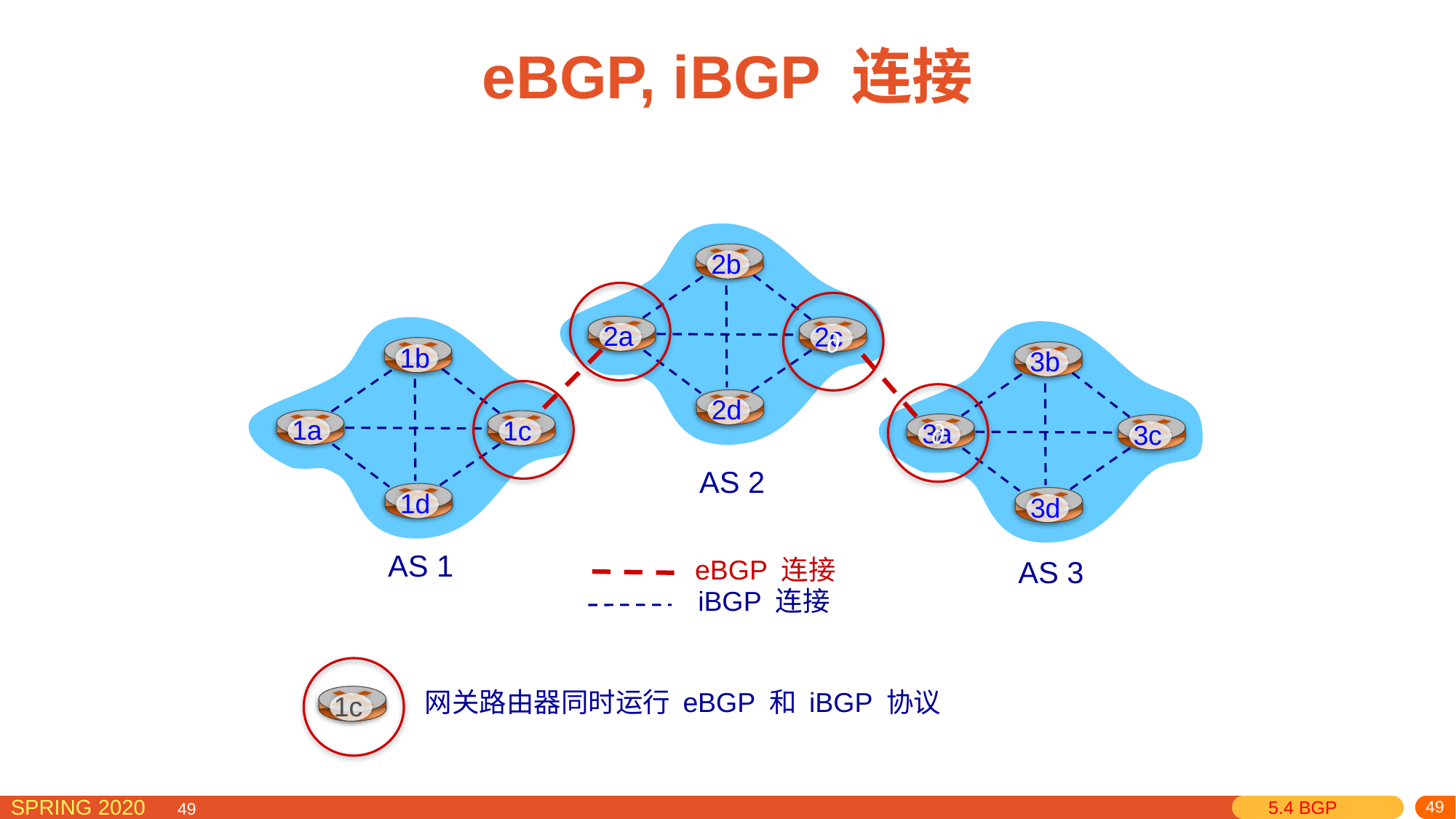

# eBGP, iBGP 连接

2b

2a

2c

2d

∂

∂

1c

网关路由器同时运行 eBGP 和 iBGP 协议

3b

3a

3c

3d

1b

1a

1c

AS 2
1d

AS 1
eBGP 连接
iBGP 连接
AS 3
5.4 BGP